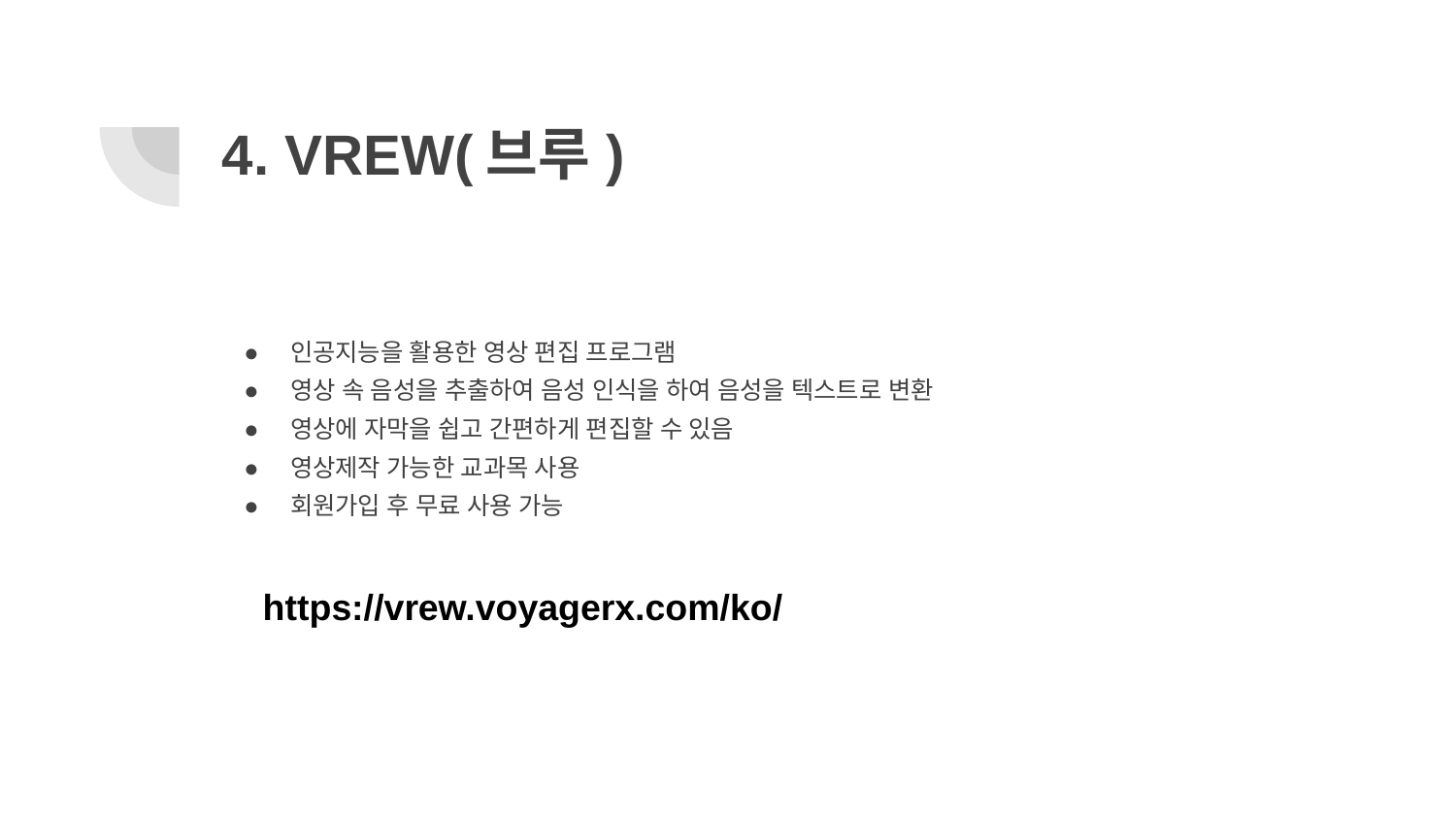

# 4. VREW(브루)
인공지능을 활용한 영상 편집 프로그램
영상 속 음성을 추출하여 음성 인식을 하여 음성을 텍스트로 변환
영상에 자막을 쉽고 간편하게 편집할 수 있음
영상제작 가능한 교과목 사용
회원가입 후 무료 사용 가능
https://vrew.voyagerx.com/ko/